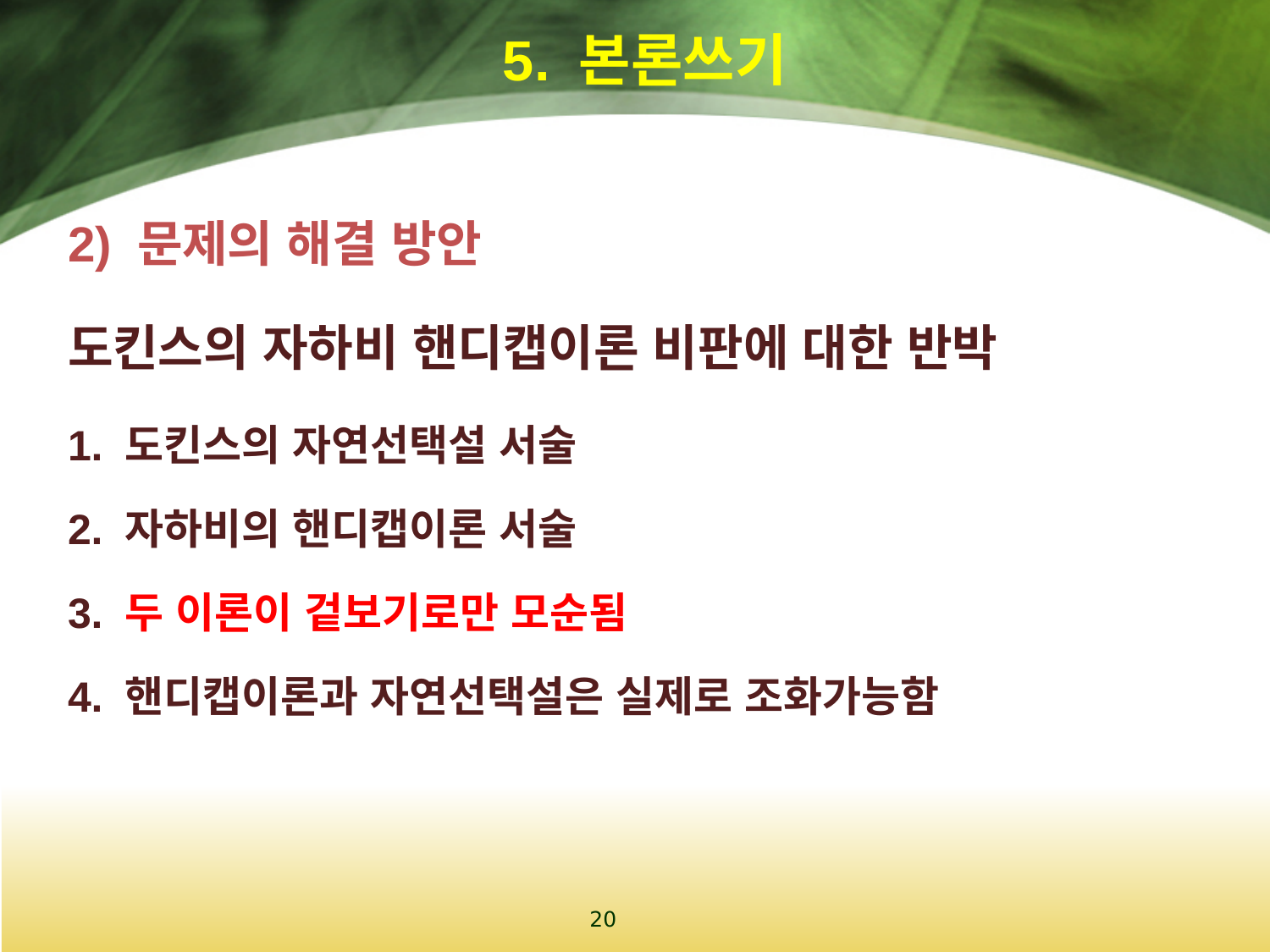

# 5. 본론쓰기
2) 문제의 해결 방안

도킨스의 자하비 핸디캡이론 비판에 대한 반박

1. 도킨스의 자연선택설 서술

2. 자하비의 핸디캡이론 서술

3. 두 이론이 겉보기로만 모순됨

4. 핸디캡이론과 자연선택설은 실제로 조화가능함

20